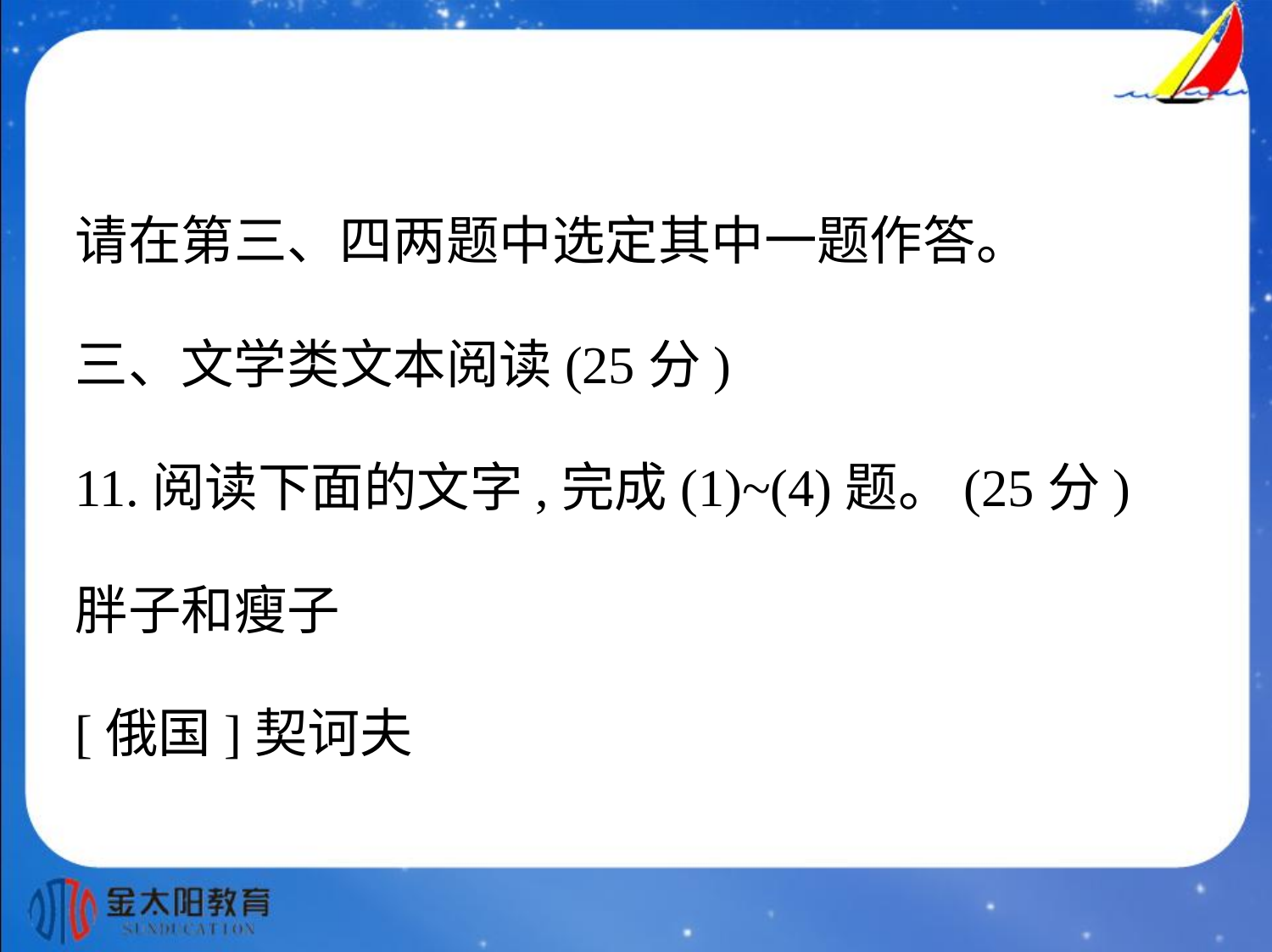

请在第三、四两题中选定其中一题作答。
三、文学类文本阅读(25分)
11.阅读下面的文字,完成(1)~(4)题。(25分)
胖子和瘦子
[俄国]契诃夫